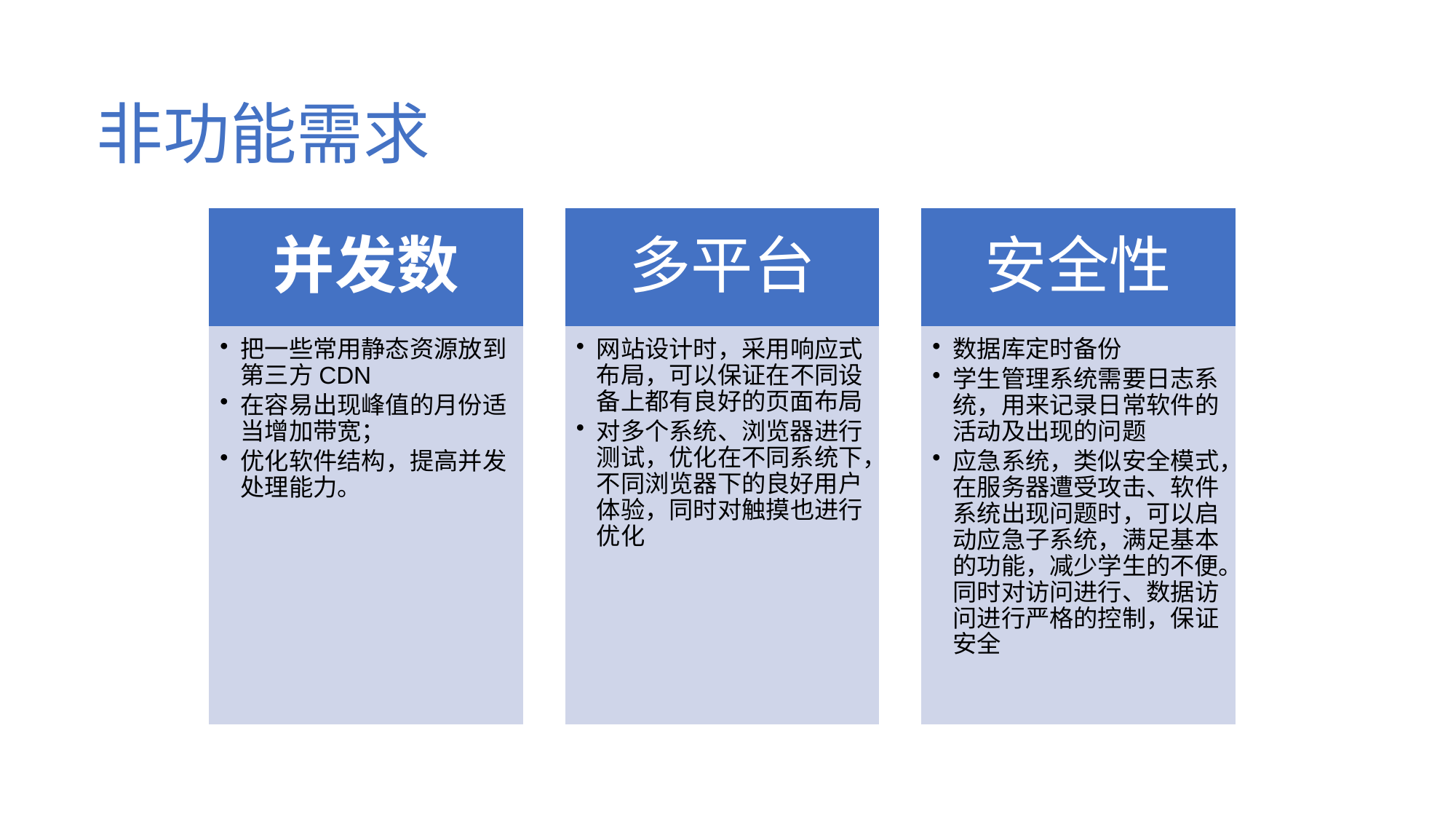

非功能需求
并发数
把一些常用静态资源放到第三方CDN
在容易出现峰值的月份适当增加带宽；
优化软件结构，提高并发处理能力。
多平台
网站设计时，采用响应式布局，可以保证在不同设备上都有良好的页面布局
对多个系统、浏览器进行测试，优化在不同系统下，不同浏览器下的良好用户体验，同时对触摸也进行优化
安全性
数据库定时备份
学生管理系统需要日志系统，用来记录日常软件的活动及出现的问题
应急系统，类似安全模式，在服务器遭受攻击、软件系统出现问题时，可以启动应急子系统，满足基本的功能，减少学生的不便。同时对访问进行、数据访问进行严格的控制，保证安全